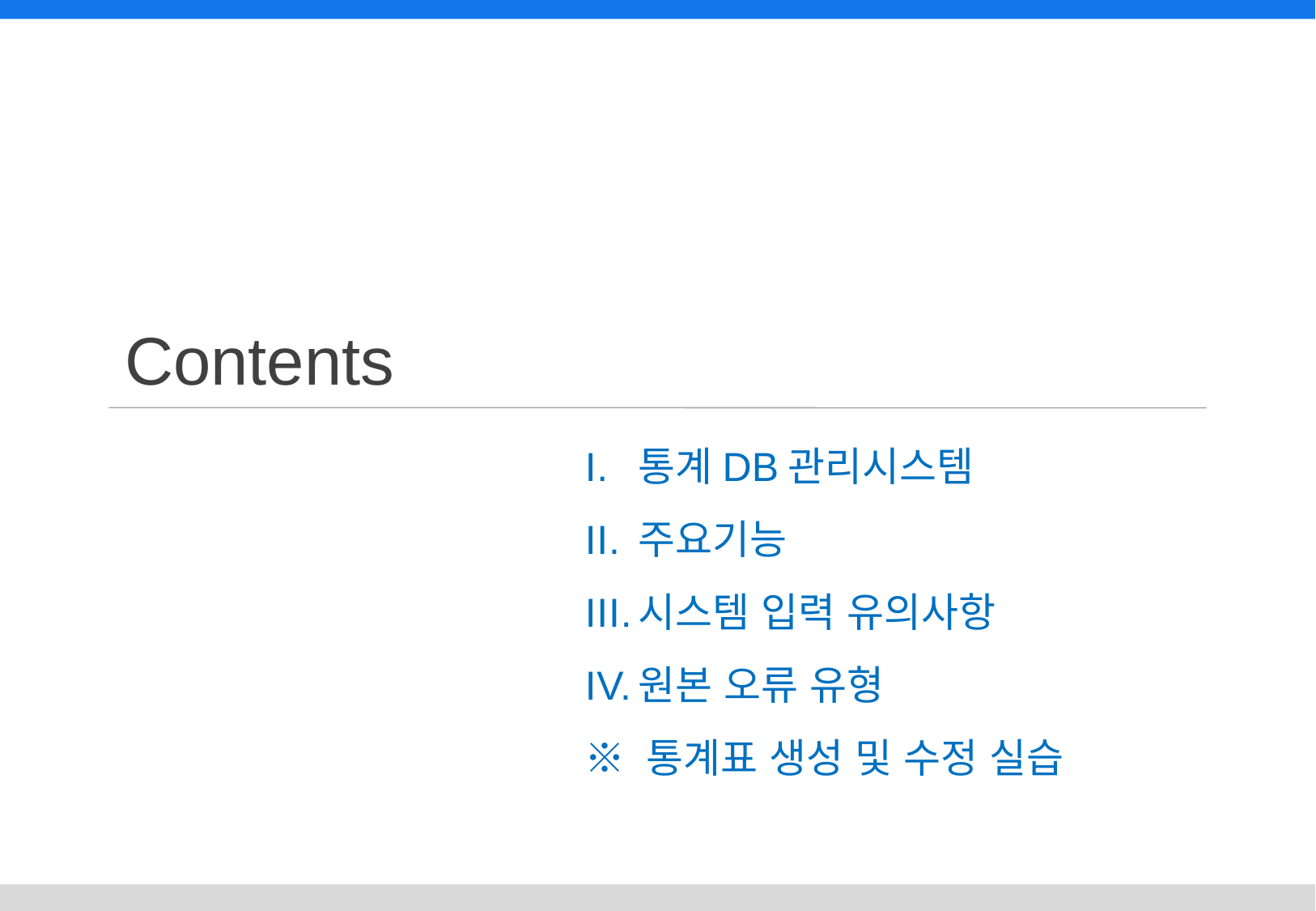

# Contents
통계DB관리시스템
주요기능
시스템 입력 유의사항
원본 오류 유형
※ 통계표 생성 및 수정 실습